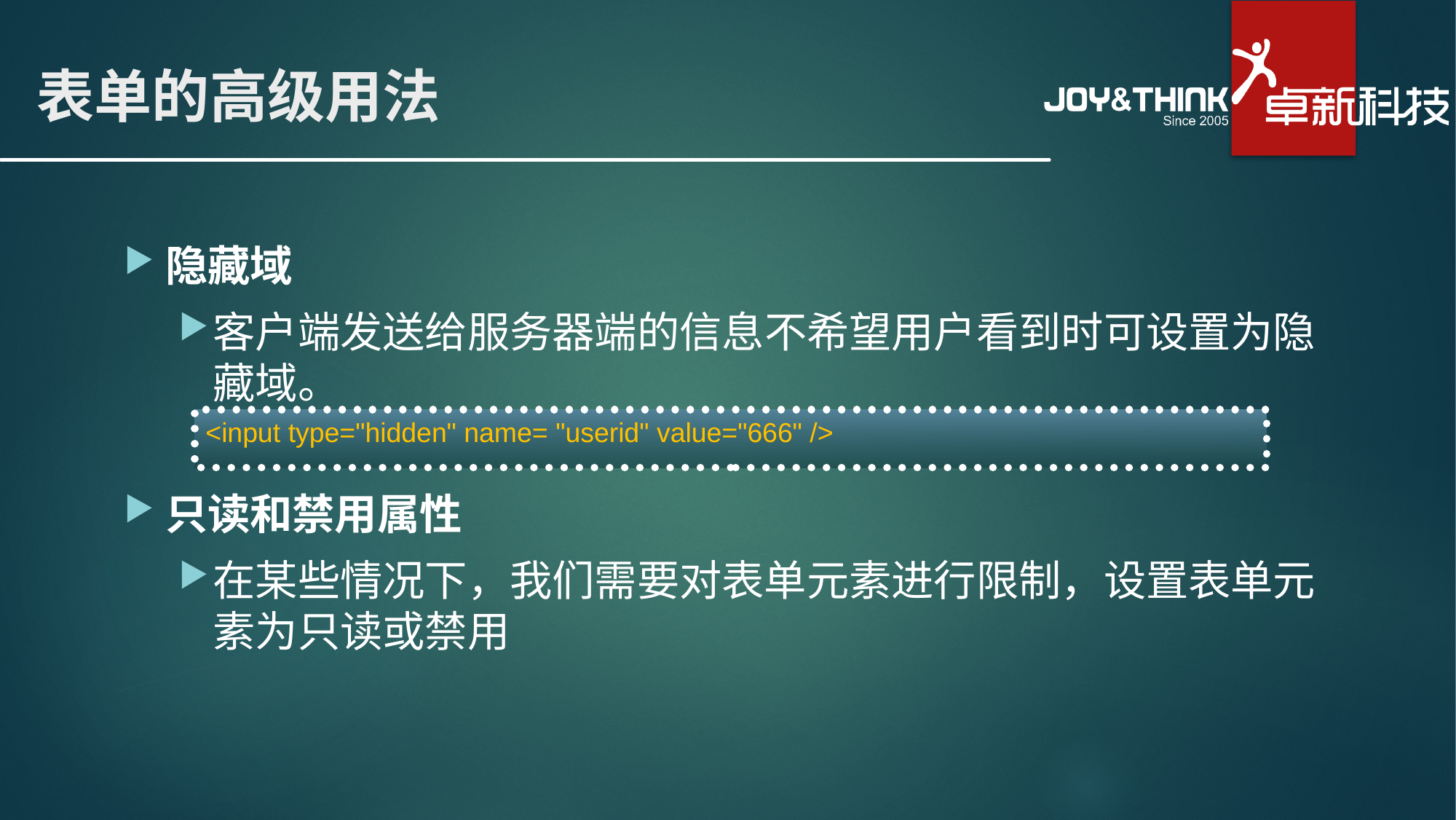

# 表单的高级用法
隐藏域
客户端发送给服务器端的信息不希望用户看到时可设置为隐藏域。

只读和禁用属性
在某些情况下，我们需要对表单元素进行限制，设置表单元素为只读或禁用
<input type="hidden" name= "userid" value="666" />